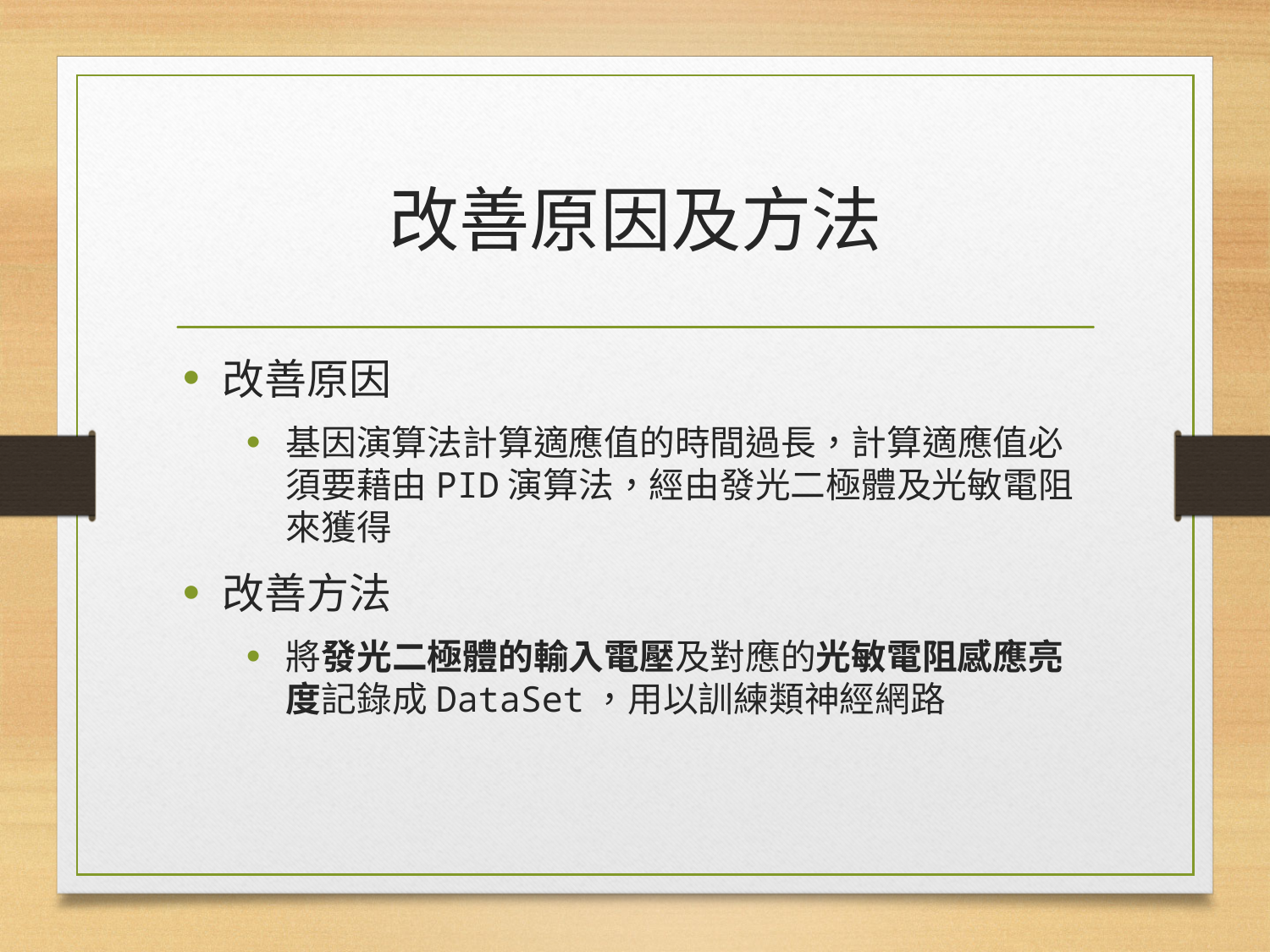

# 改善原因及方法
改善原因
基因演算法計算適應值的時間過長，計算適應值必須要藉由PID演算法，經由發光二極體及光敏電阻來獲得
改善方法
將發光二極體的輸入電壓及對應的光敏電阻感應亮度記錄成DataSet，用以訓練類神經網路